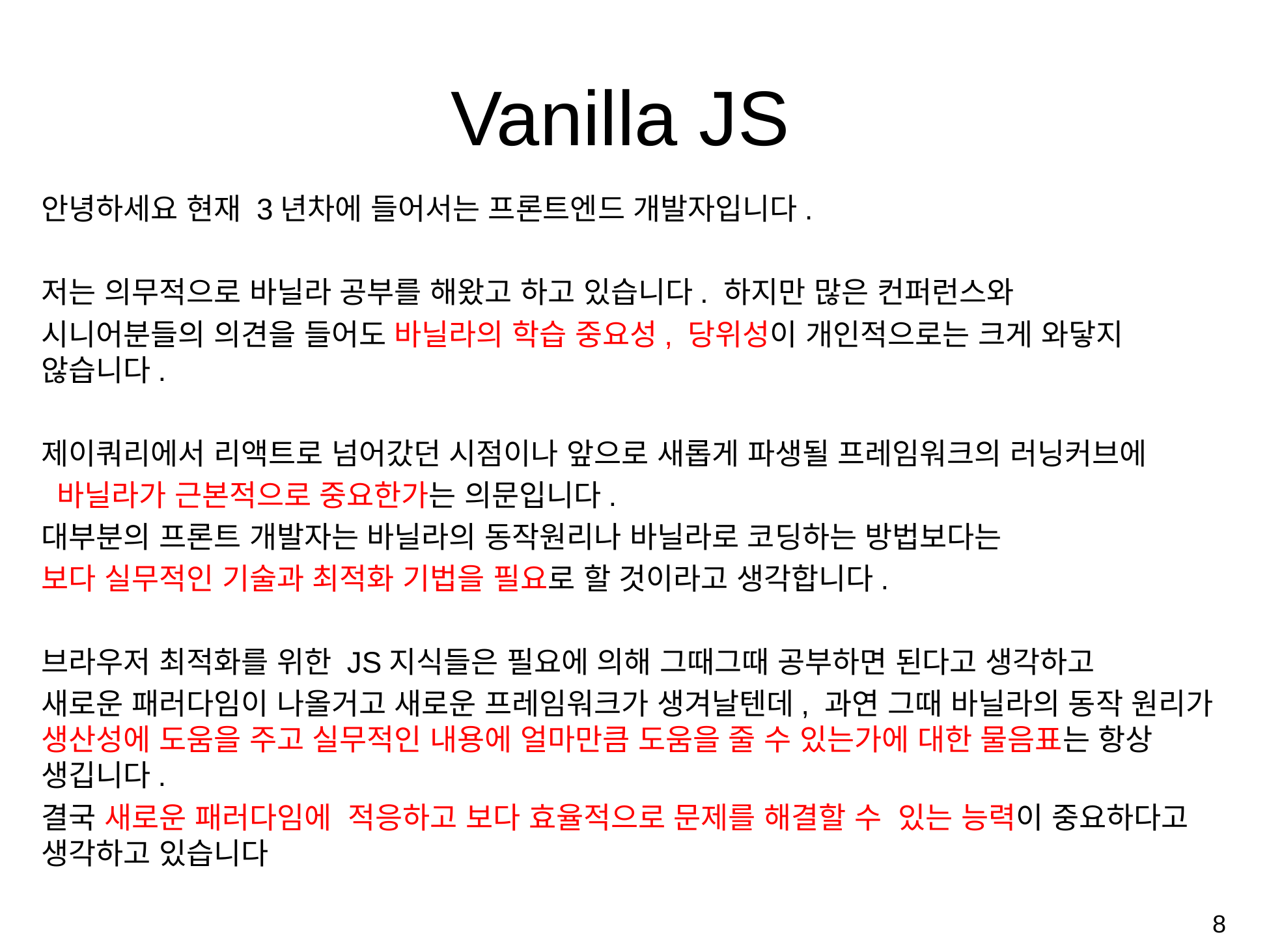

# Vanilla JS
안녕하세요 현재 3년차에 들어서는 프론트엔드 개발자입니다.

저는 의무적으로 바닐라 공부를 해왔고 하고 있습니다. 하지만 많은 컨퍼런스와
시니어분들의 의견을 들어도 바닐라의 학습 중요성, 당위성이 개인적으로는 크게 와닿지 않습니다.

제이쿼리에서 리액트로 넘어갔던 시점이나 앞으로 새롭게 파생될 프레임워크의 러닝커브에
 바닐라가 근본적으로 중요한가는 의문입니다.
대부분의 프론트 개발자는 바닐라의 동작원리나 바닐라로 코딩하는 방법보다는
보다 실무적인 기술과 최적화 기법을 필요로 할 것이라고 생각합니다.

브라우저 최적화를 위한 JS지식들은 필요에 의해 그때그때 공부하면 된다고 생각하고
새로운 패러다임이 나올거고 새로운 프레임워크가 생겨날텐데, 과연 그때 바닐라의 동작 원리가 생산성에 도움을 주고 실무적인 내용에 얼마만큼 도움을 줄 수 있는가에 대한 물음표는 항상 생깁니다.
결국 새로운 패러다임에  적응하고 보다 효율적으로 문제를 해결할 수  있는 능력이 중요하다고 생각하고 있습니다
8